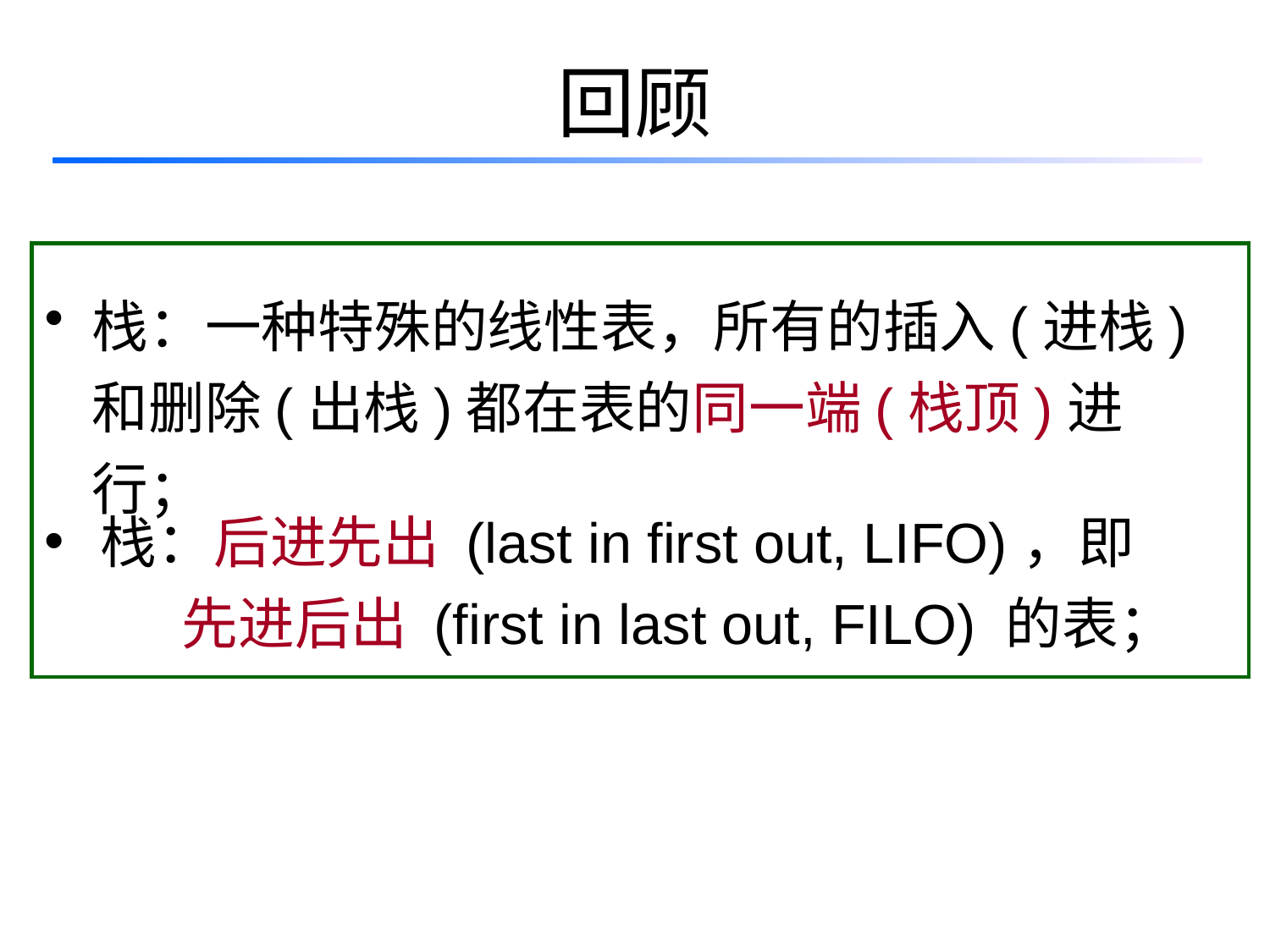

# 回顾

栈：一种特殊的线性表，所有的插入(进栈)和删除(出栈)都在表的同一端(栈顶)进行；
 栈：后进先出 (last in first out, LIFO)，即
      先进后出 (first in last out, FILO) 的表；